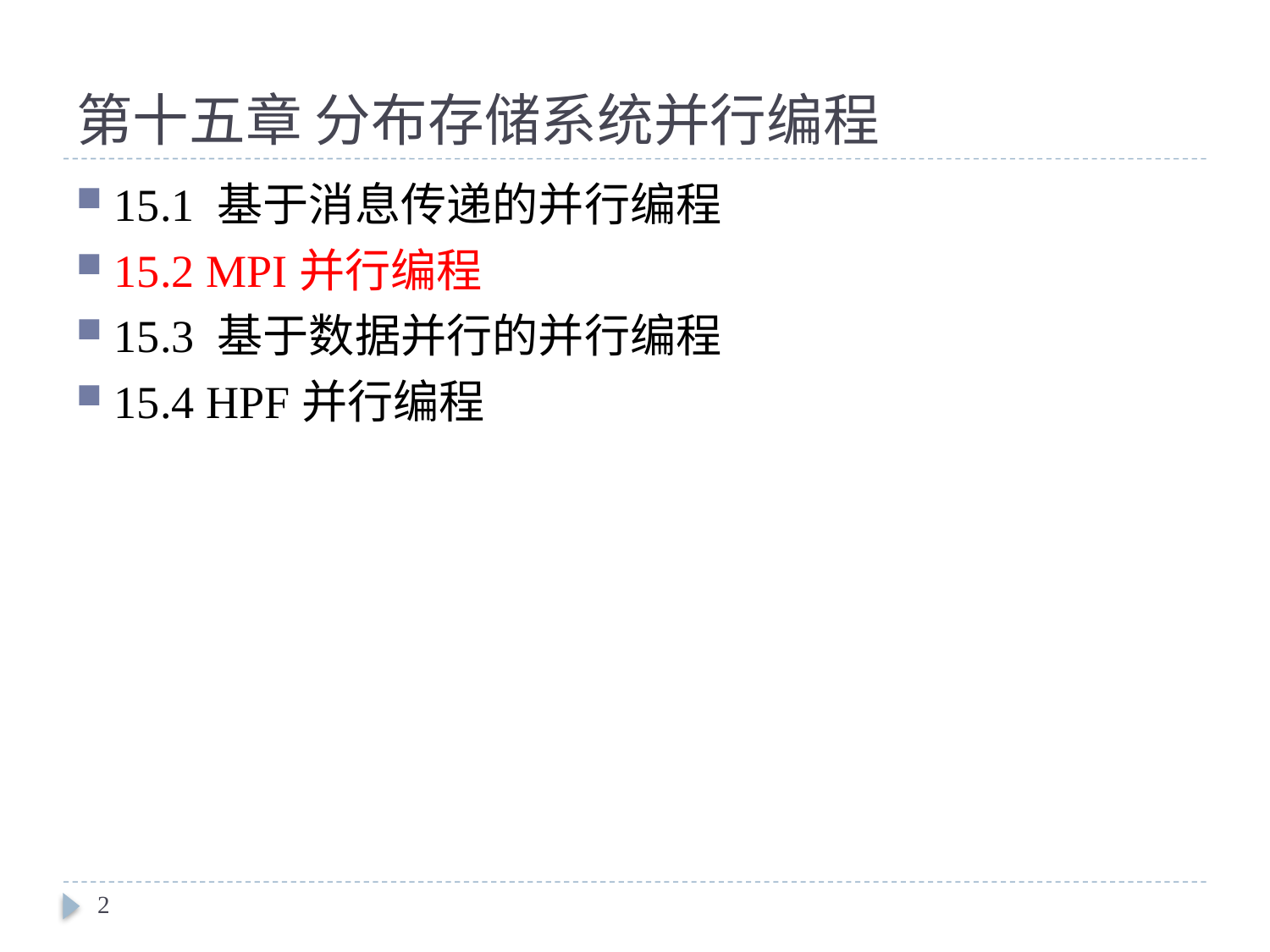

# 第十五章 分布存储系统并行编程
15.1 基于消息传递的并行编程
15.2 MPI并行编程
15.3 基于数据并行的并行编程
15.4 HPF并行编程
2